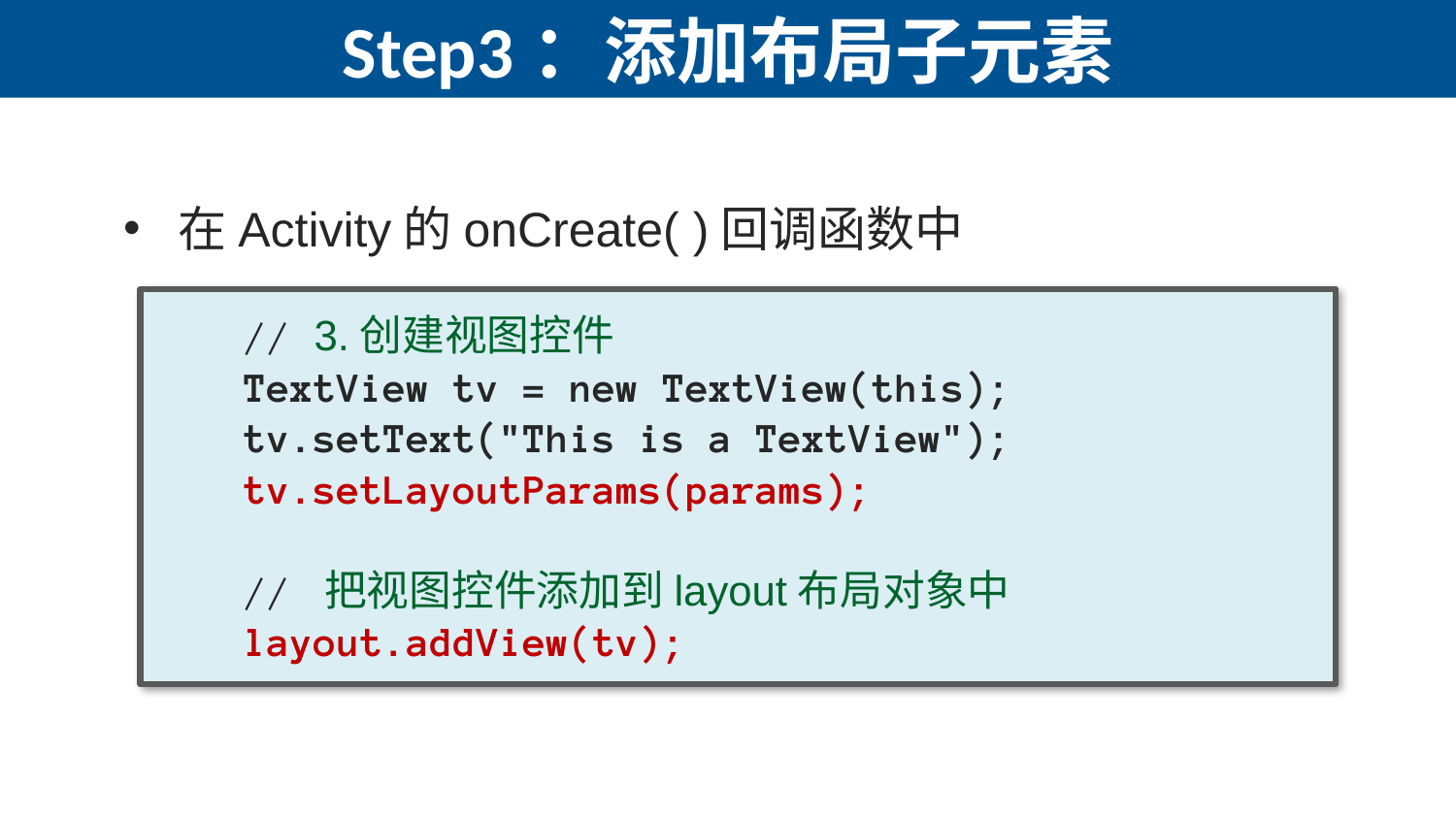

# Step3：添加布局子元素
在Activity的onCreate( )回调函数中
    // 3.创建视图控件
    TextView tv = new TextView(this);
    tv.setText("This is a TextView");
    tv.setLayoutParams(params);

    // 把视图控件添加到layout布局对象中
    layout.addView(tv);